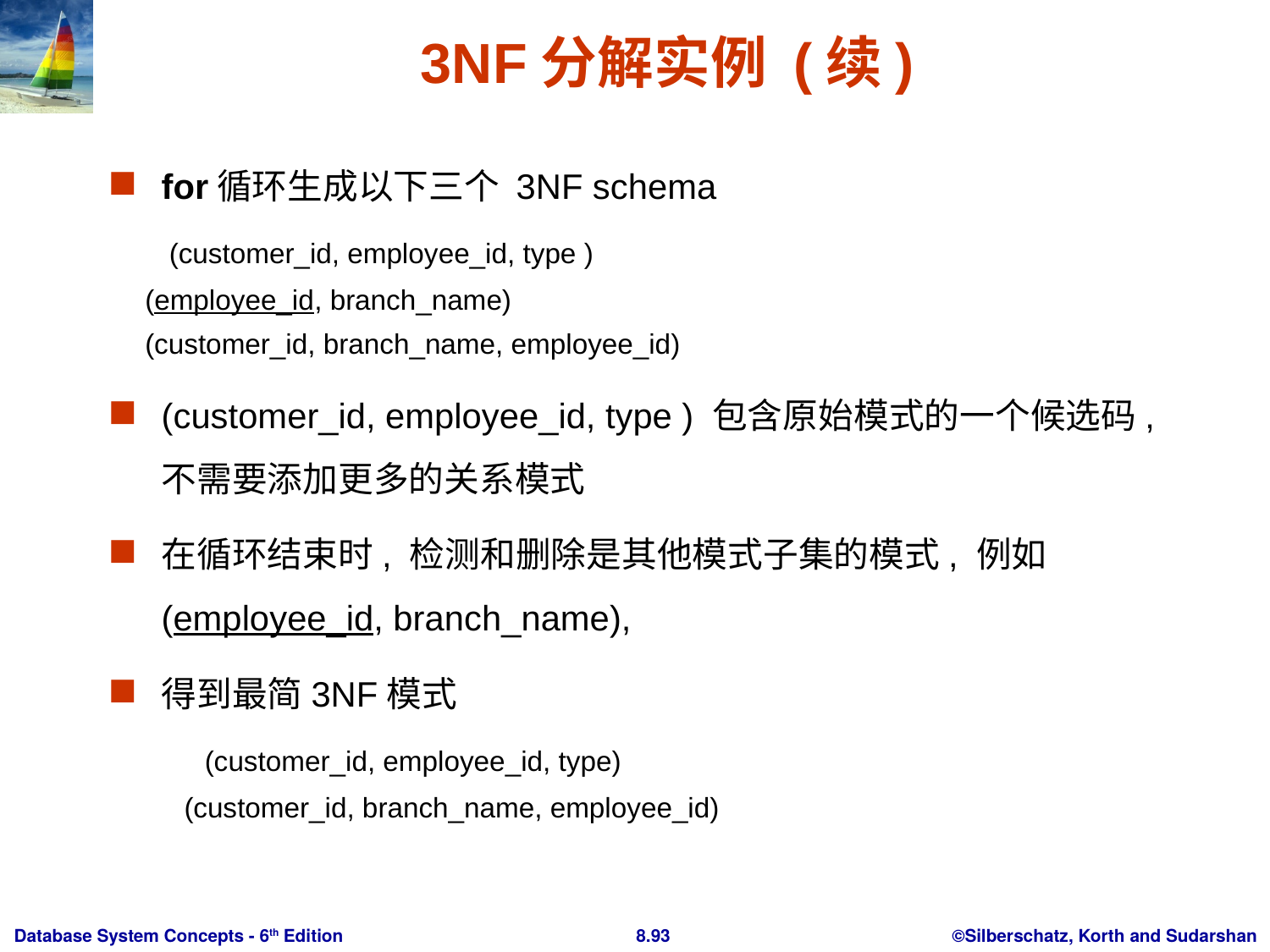

# 3NF分解实例 (续)
for循环生成以下三个 3NF schema
	 (customer_id, employee_id, type )
    (employee_id, branch_name)
    (customer_id, branch_name, employee_id)
(customer_id, employee_id, type ) 包含原始模式的一个候选码, 不需要添加更多的关系模式
在循环结束时, 检测和删除是其他模式子集的模式, 例如  (employee_id, branch_name),
得到最简3NF模式
 	    (customer_id, employee_id, type)
         (customer_id, branch_name, employee_id)